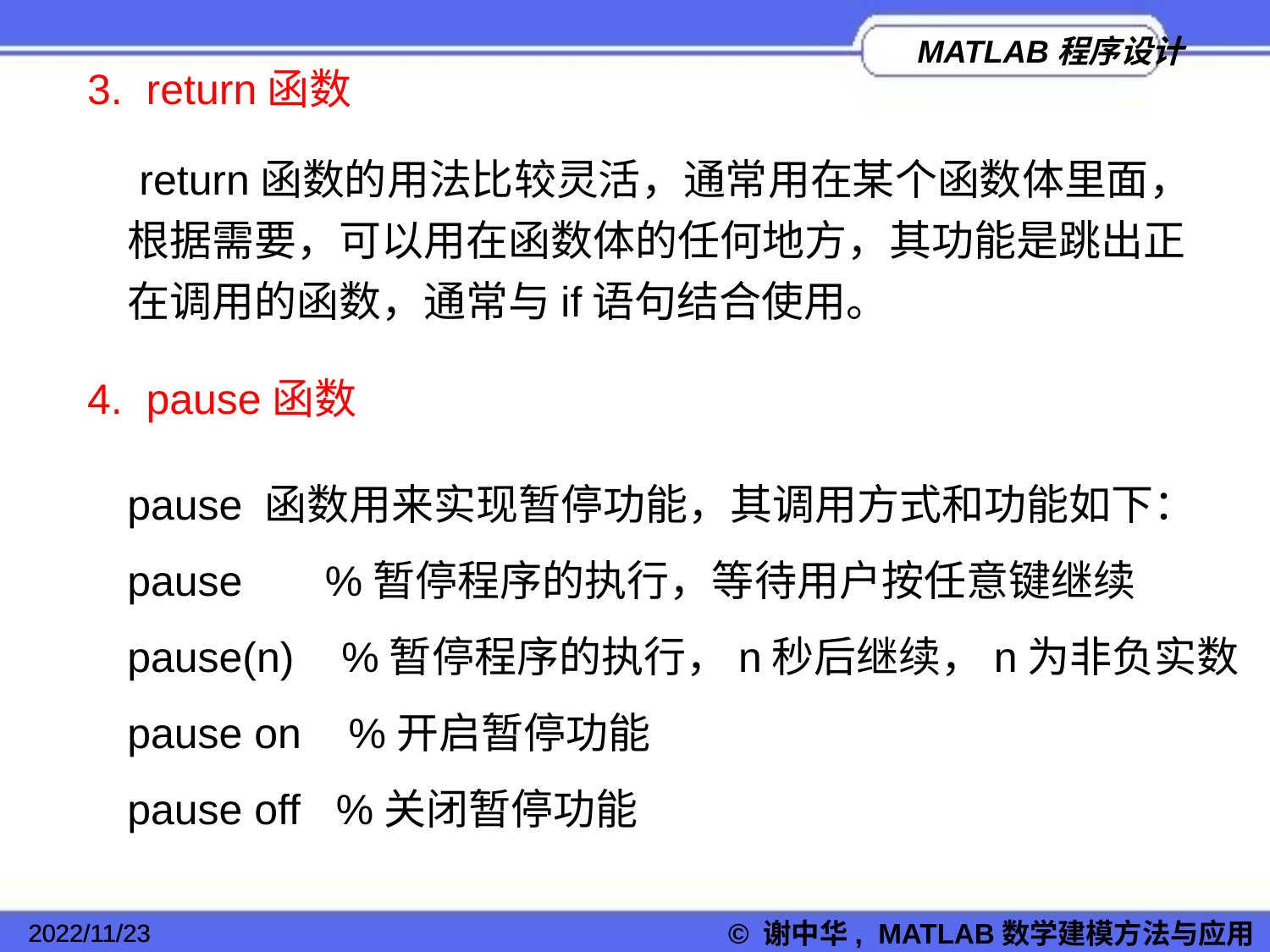

3.  return函数
 return函数的用法比较灵活，通常用在某个函数体里面，根据需要，可以用在函数体的任何地方，其功能是跳出正在调用的函数，通常与if语句结合使用。
4.  pause函数
pause 函数用来实现暂停功能，其调用方式和功能如下：
pause       %暂停程序的执行，等待用户按任意键继续
pause(n)    %暂停程序的执行，n秒后继续，n为非负实数
pause on    %开启暂停功能
pause off   %关闭暂停功能
2022/11/23
© 谢中华,  MATLAB数学建模方法与应用